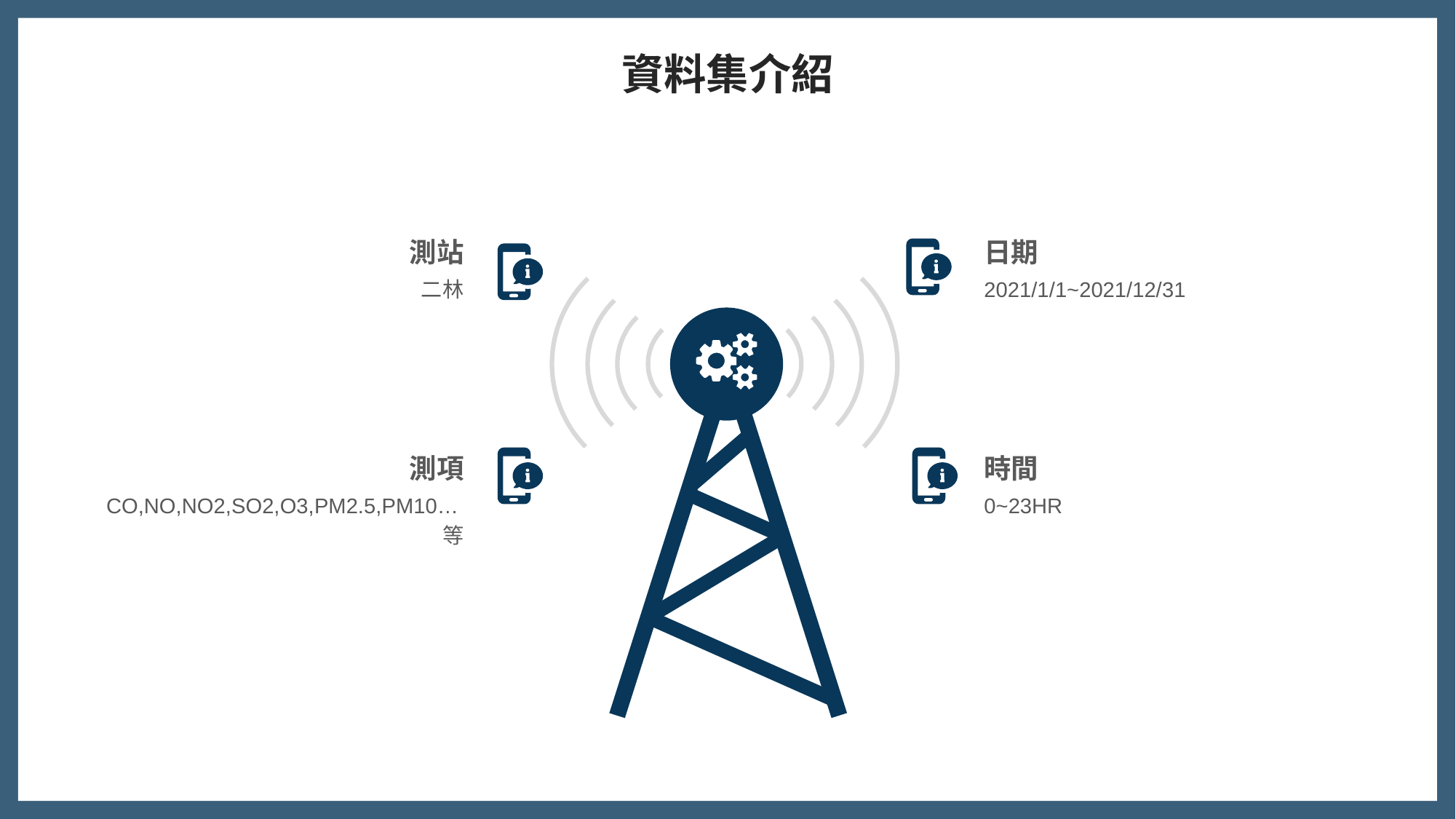

資料集介紹
測站
二林
日期
2021/1/1~2021/12/31

測項
CO,NO,NO2,SO2,O3,PM2.5,PM10…等
時間
0~23HR